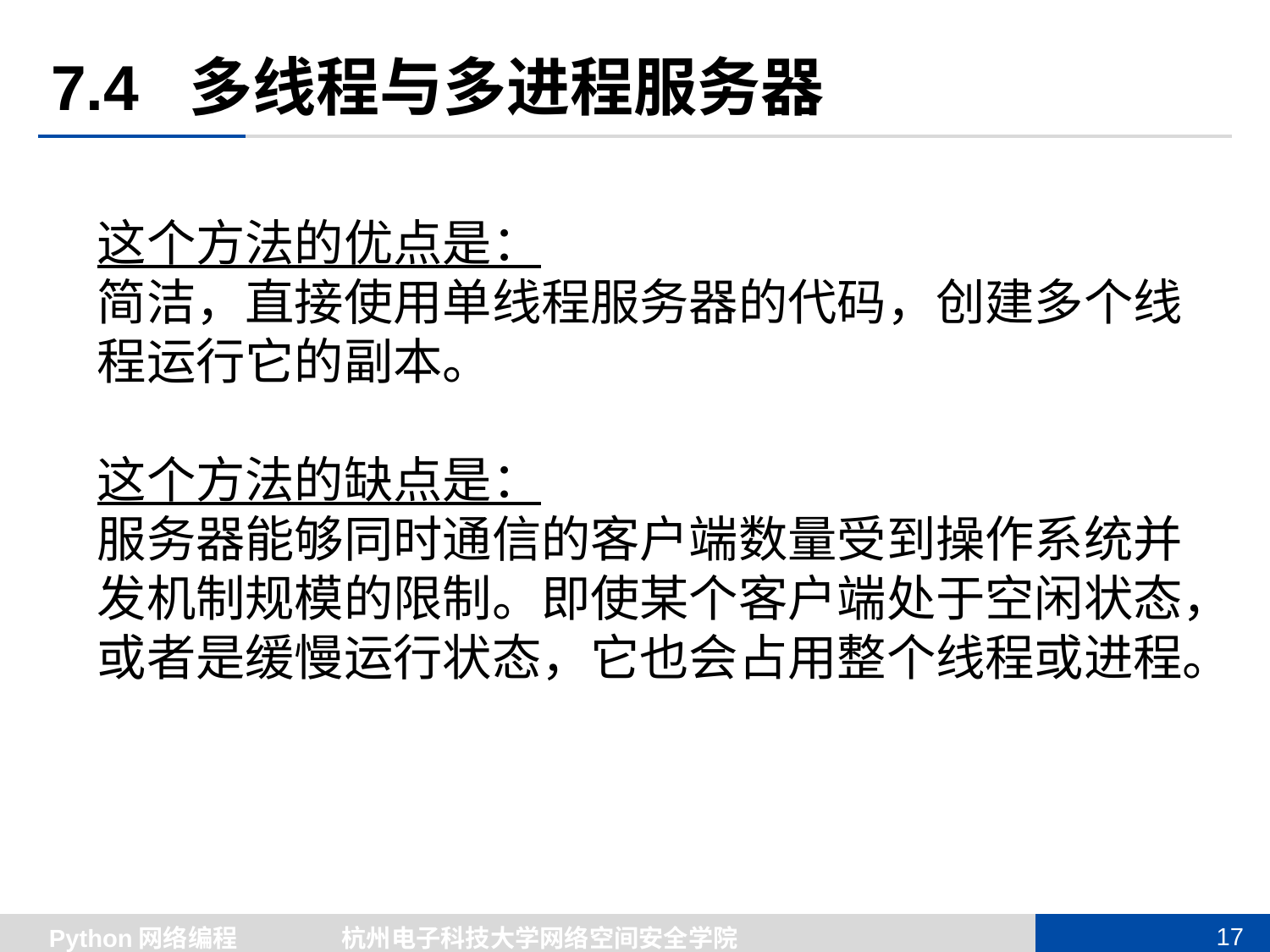

# 7.4  多线程与多进程服务器

这个方法的优点是：
简洁，直接使用单线程服务器的代码，创建多个线程运行它的副本。

这个方法的缺点是：
服务器能够同时通信的客户端数量受到操作系统并发机制规模的限制。即使某个客户端处于空闲状态，或者是缓慢运行状态，它也会占用整个线程或进程。